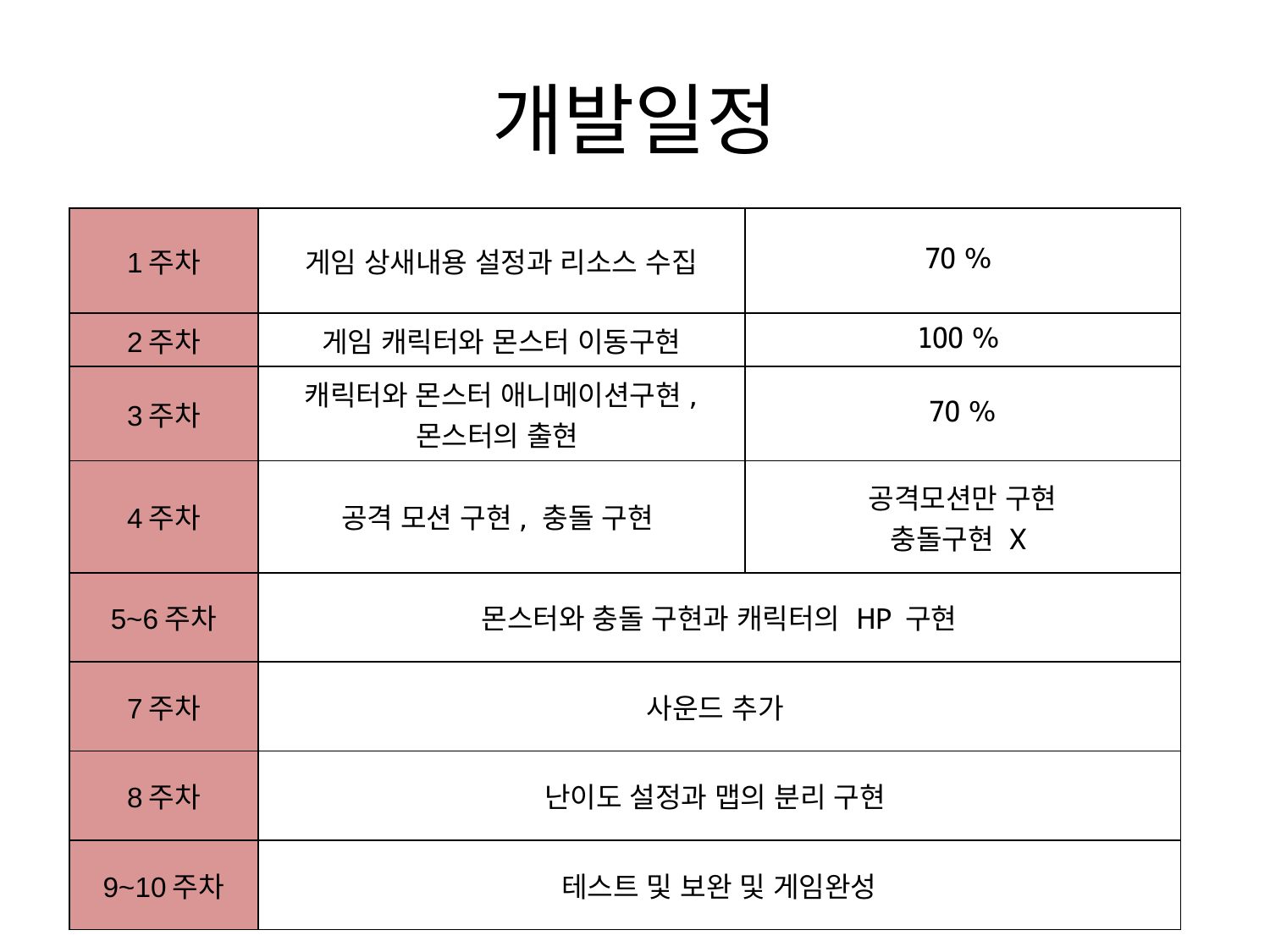

# 개발일정
| 1주차 | 게임 상새내용 설정과 리소스 수집 | 70 % |
| --- | --- | --- |
| 2주차 | 게임 캐릭터와 몬스터 이동구현 | 100 % |
| 3주차 | 캐릭터와 몬스터 애니메이션구현, 몬스터의 출현 | 70 % |
| 4주차 | 공격 모션 구현, 충돌 구현 | 공격모션만 구현 충돌구현 X |
| 5~6주차 | 몬스터와 충돌 구현과 캐릭터의 HP 구현 |  |
| 7주차 | 사운드 추가 |  |
| 8주차 | 난이도 설정과 맵의 분리 구현 |  |
| 9~10주차 | 테스트 및 보완 및 게임완성 |  |